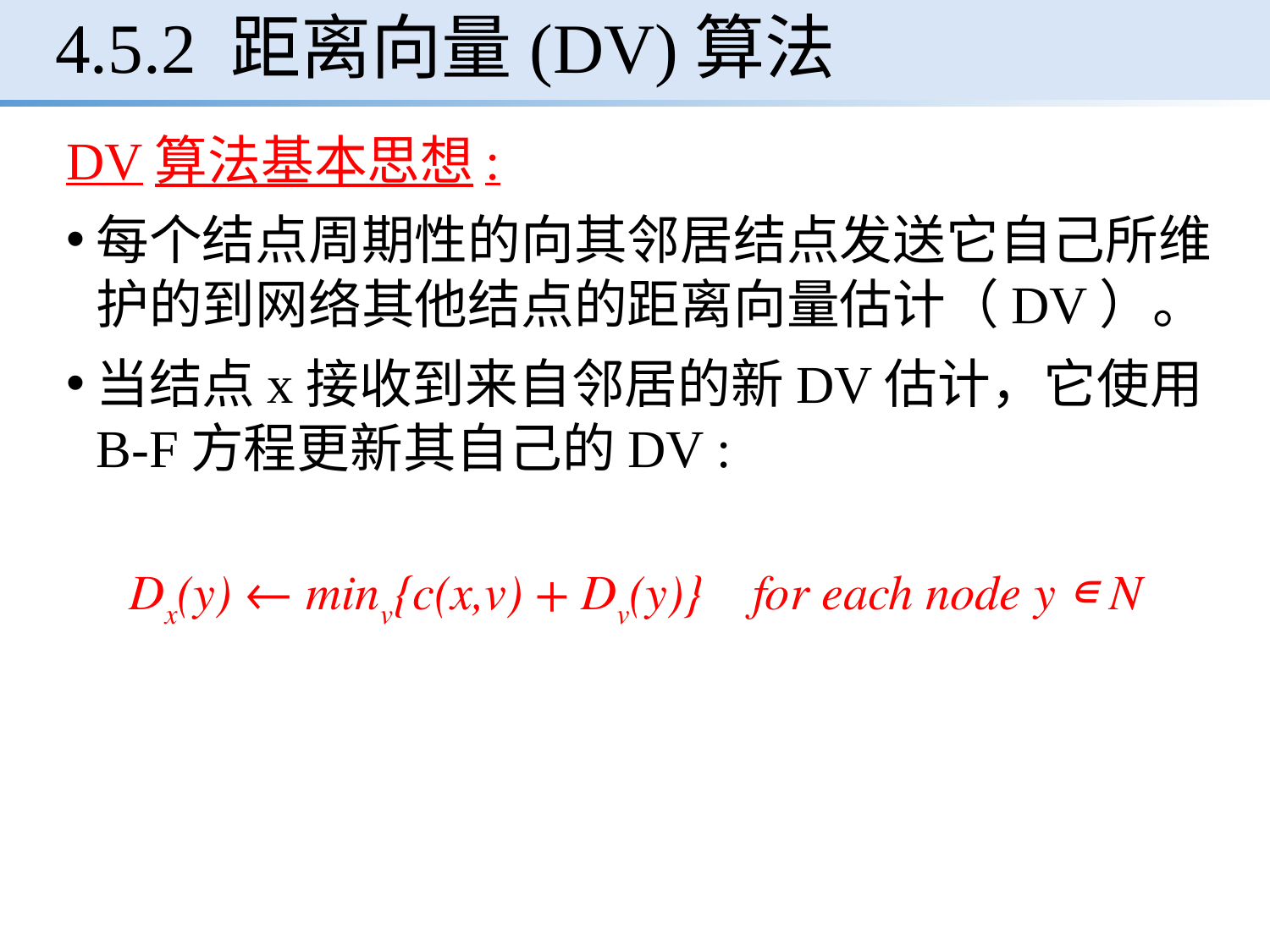

# 4.5.2 距离向量(DV)算法
DV算法基本思想:
每个结点周期性的向其邻居结点发送它自己所维护的到网络其他结点的距离向量估计（DV）。
当结点x接收到来自邻居的新DV估计，它使用B-F方程更新其自己的DV :
Dx(y) ← minv{c(x,v) + Dv(y)}    for each node y ∊ N